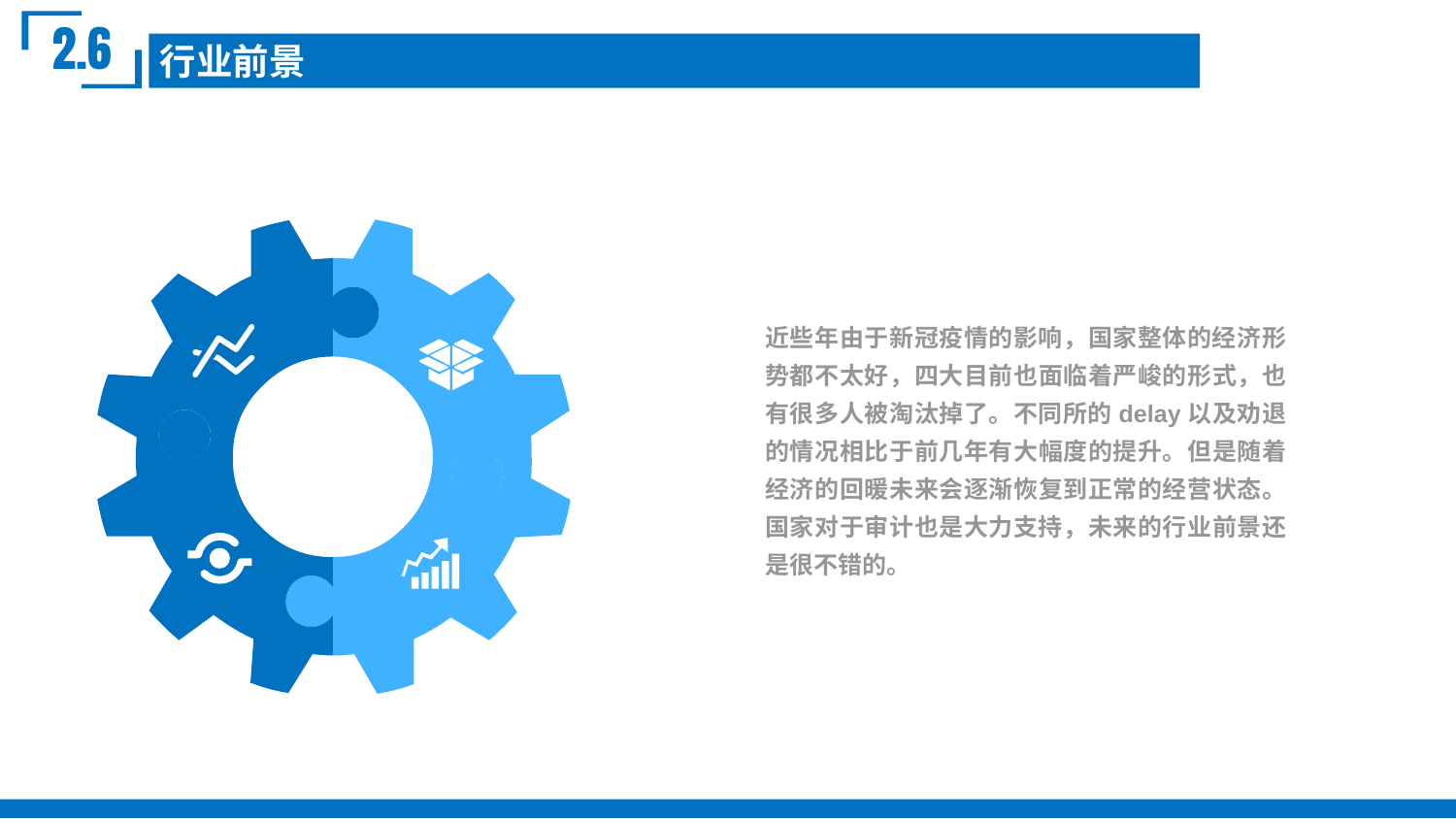

2.6
行业前景

近些年由于新冠疫情的影响，国家整体的经济形势都不太好，四大目前也面临着严峻的形式，也有很多人被淘汰掉了。不同所的delay以及劝退的情况相比于前几年有大幅度的提升。但是随着经济的回暖未来会逐渐恢复到正常的经营状态。国家对于审计也是大力支持，未来的行业前景还是很不错的。